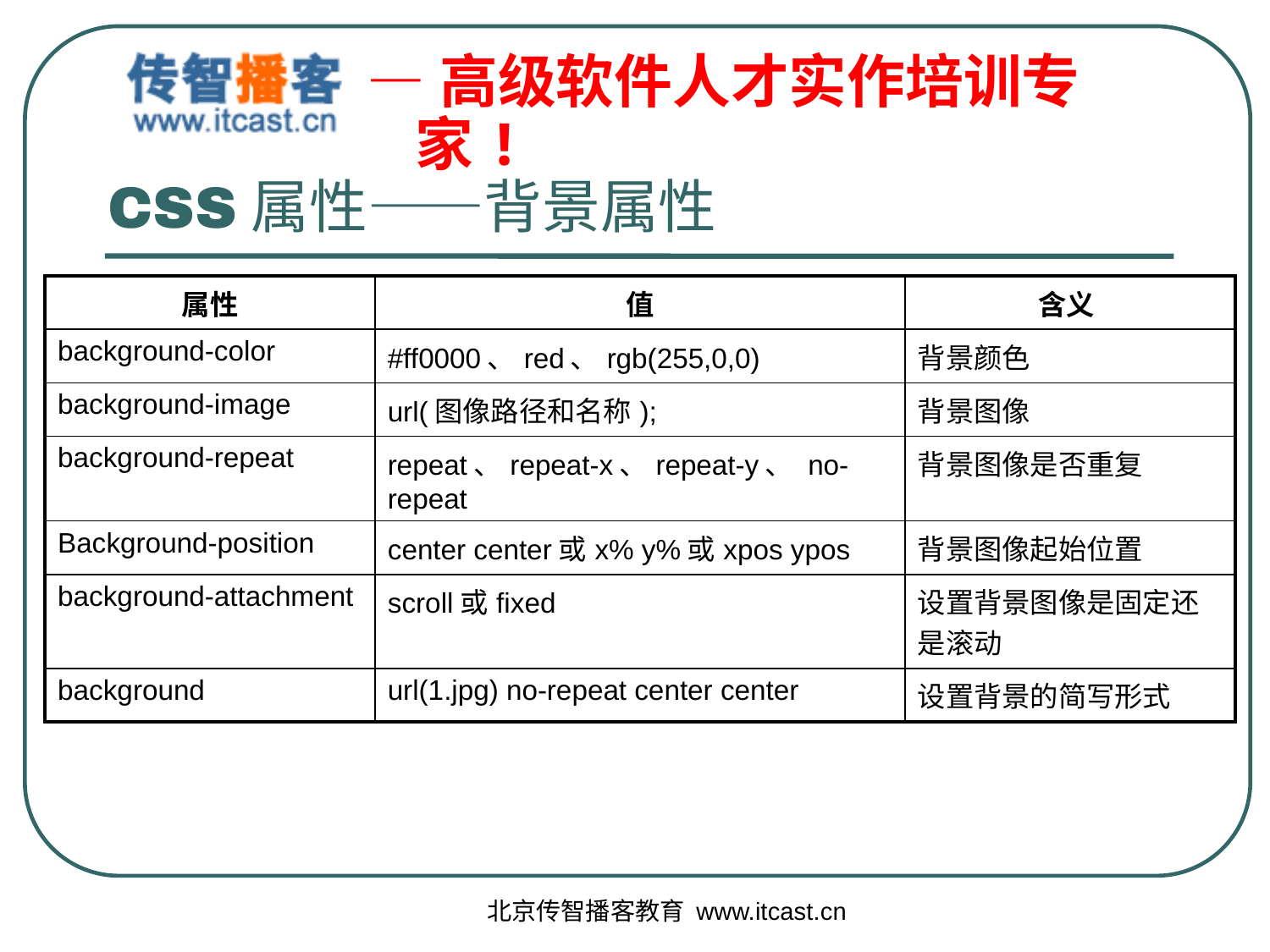

# CSS属性——背景属性
| 属性 | 值 | 含义 |
| --- | --- | --- |
| background-color | #ff0000、red、rgb(255,0,0) | 背景颜色 |
| background-image | url(图像路径和名称); | 背景图像 |
| background-repeat | repeat、repeat-x、repeat-y、 no-repeat | 背景图像是否重复 |
| Background-position | center center或x% y%或xpos ypos | 背景图像起始位置 |
| background-attachment | scroll或fixed | 设置背景图像是固定还是滚动 |
| background | url(1.jpg) no-repeat center center | 设置背景的简写形式 |